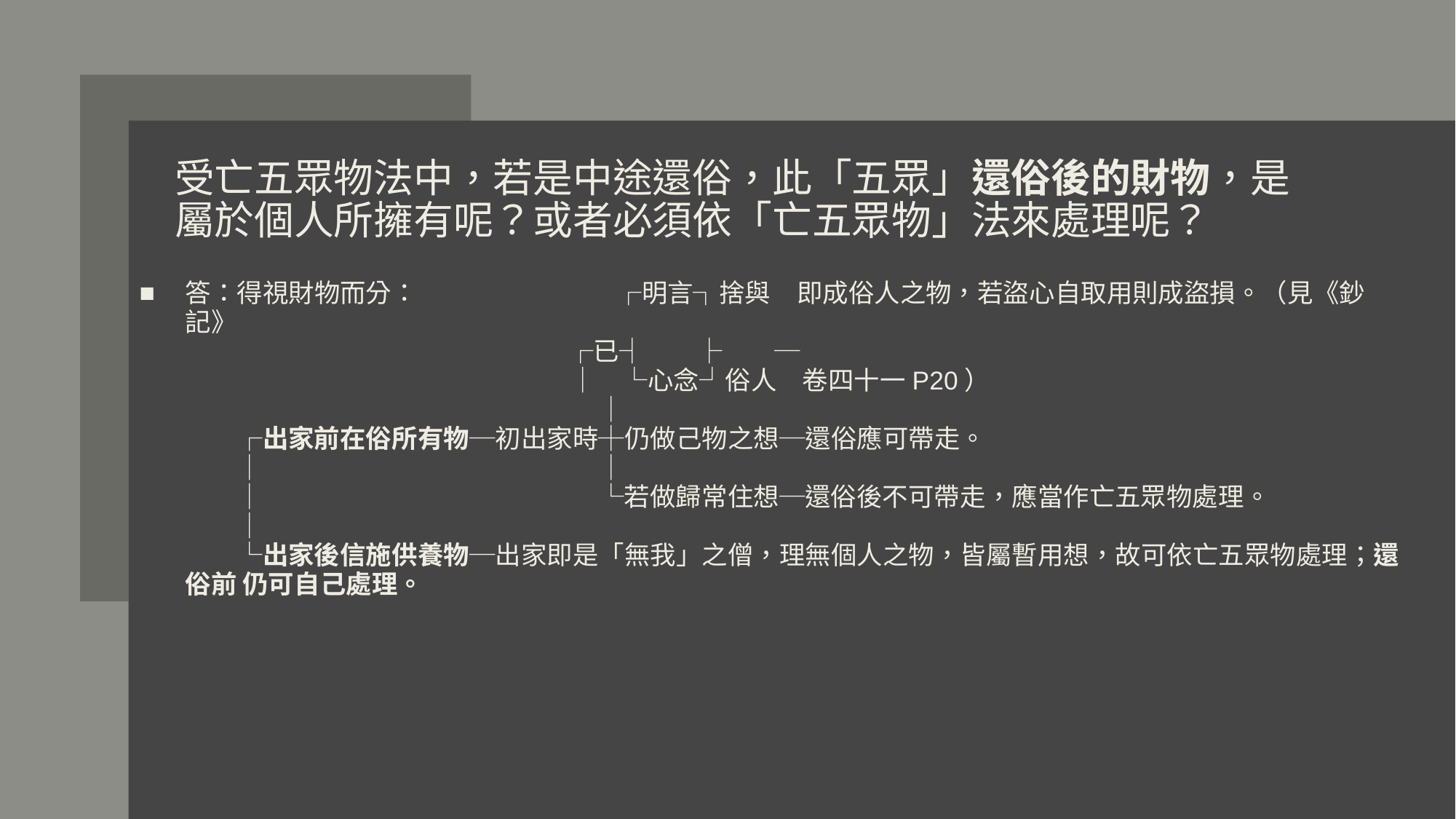

# 受亡五眾物法中，若是中途還俗，此「五眾」還俗後的財物，是屬於個人所擁有呢？或者必須依「亡五眾物」法來處理呢？
答：得視財物而分：　　　　　   　　┌明言┐捨與　即成俗人之物，若盜心自取用則成盜損。（見《鈔記》
　　　 　　　　　　　　　　       ┌已┤　　├　　─
　　　　　　　　　　　　　　    │　└心念┘俗人　卷四十一P20）
　　　　　　　　　　　　　　　　│
　　┌出家前在俗所有物─初出家時┼仍做己物之想─還俗應可帶走。
　　│　　　　　　　　　　　　　│
　　│　　　　　　　　　　　　　└若做歸常住想─還俗後不可帶走，應當作亡五眾物處理。
　　│
　　└出家後信施供養物─出家即是「無我」之僧，理無個人之物，皆屬暫用想，故可依亡五眾物處理；還俗前 仍可自己處理。